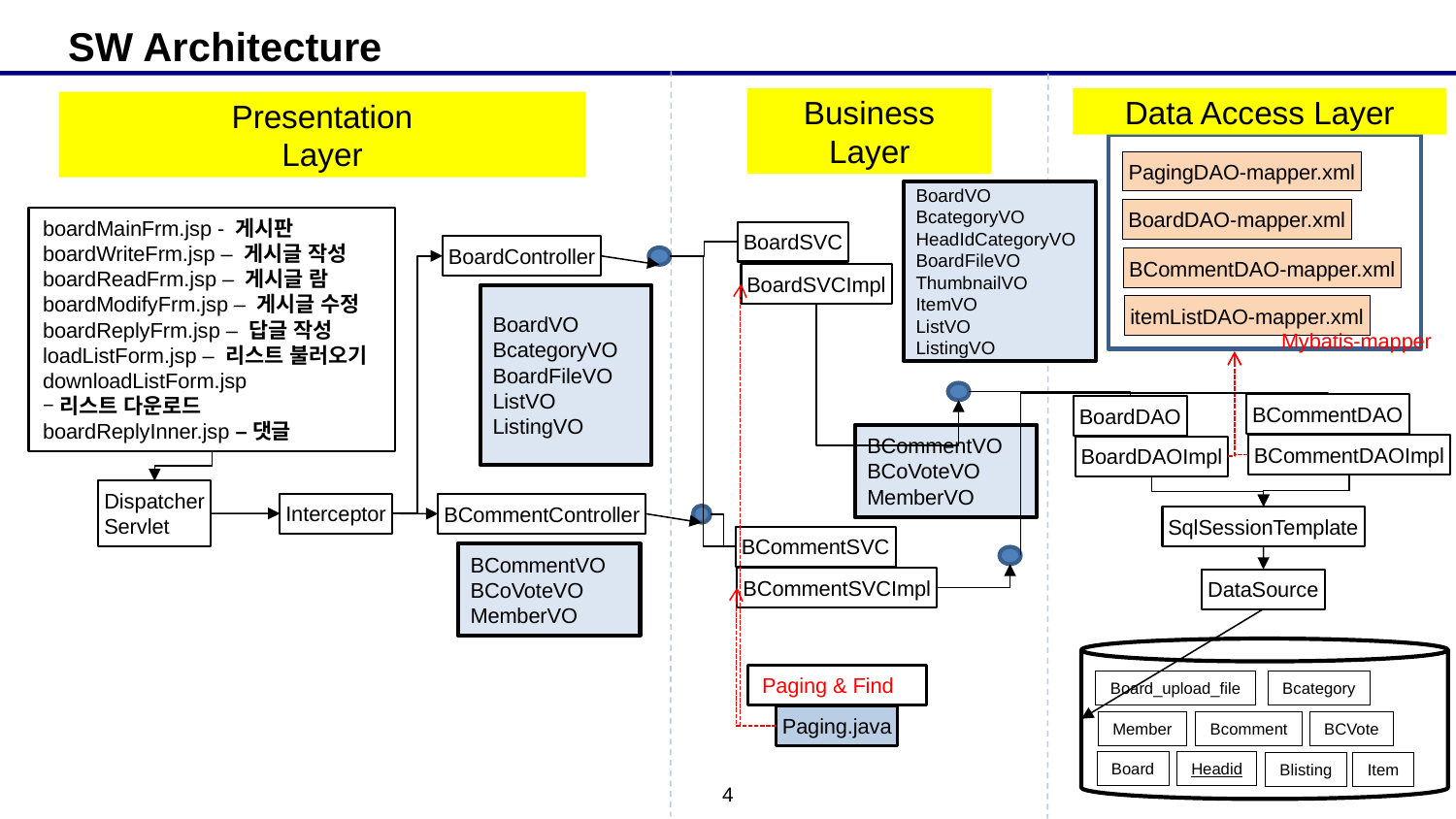

Data Access Layer
Business
Layer
Presentation
Layer

BoardDAO-mapper.xml
BCommentDAO-mapper.xml
itemListDAO-mapper.xml
PagingDAO-mapper.xml
BoardVO
BcategoryVO
HeadIdCategoryVO
BoardFileVO
ThumbnailVO
ItemVO
ListVO
ListingVO
boardMainFrm.jsp - 게시판
boardWriteFrm.jsp – 게시글 작성
boardReadFrm.jsp – 게시글 람
boardModifyFrm.jsp – 게시글 수정
boardReplyFrm.jsp – 답글 작성
loadListForm.jsp – 리스트 불러오기
downloadListForm.jsp
–리스트 다운로드
boardReplyInner.jsp –댓글
BoardSVC
BoardController

BoardSVCImpl
BoardVO
BcategoryVO
BoardFileVO
ListVO
ListingVO
Mybatis-mapper

BCommentDAO
BCommentDAOImpl
BoardDAO
BoardDAOImpl
BCommentVO
BCoVoteVO
MemberVO
Dispatcher
Servlet
Interceptor
BCommentController

SqlSessionTemplate
BCommentSVC
BCommentVO
BCoVoteVO
MemberVO

BCommentSVCImpl
DataSource

Paging & Find
Paging.java
Board_upload_file
Bcategory
Board
Member
Bcomment
BCVote
Headid
Blisting
Item